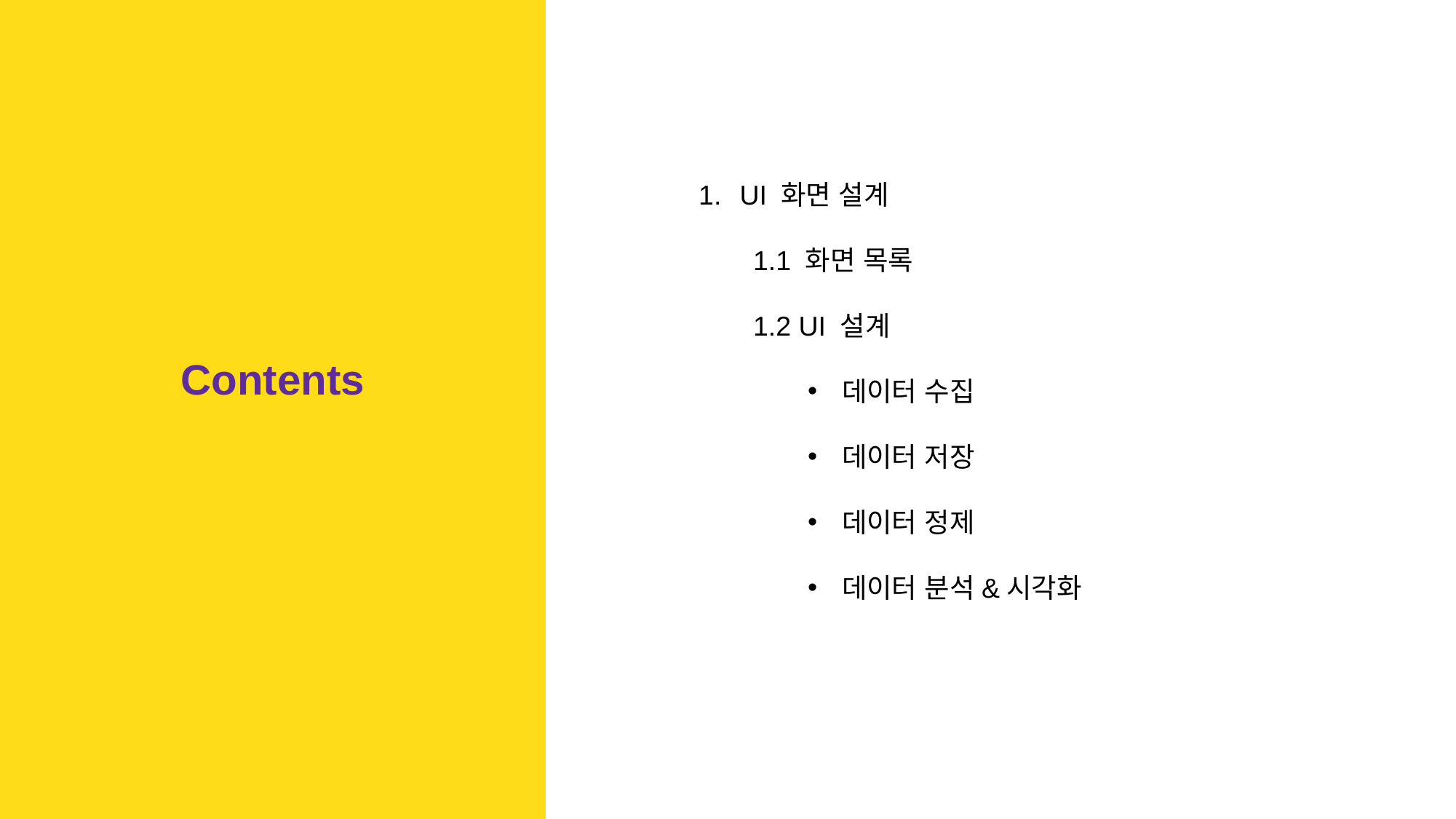

UI 화면 설계
1.1 화면 목록
1.2 UI 설계
데이터 수집
데이터 저장
데이터 정제
데이터 분석&시각화
# Contents